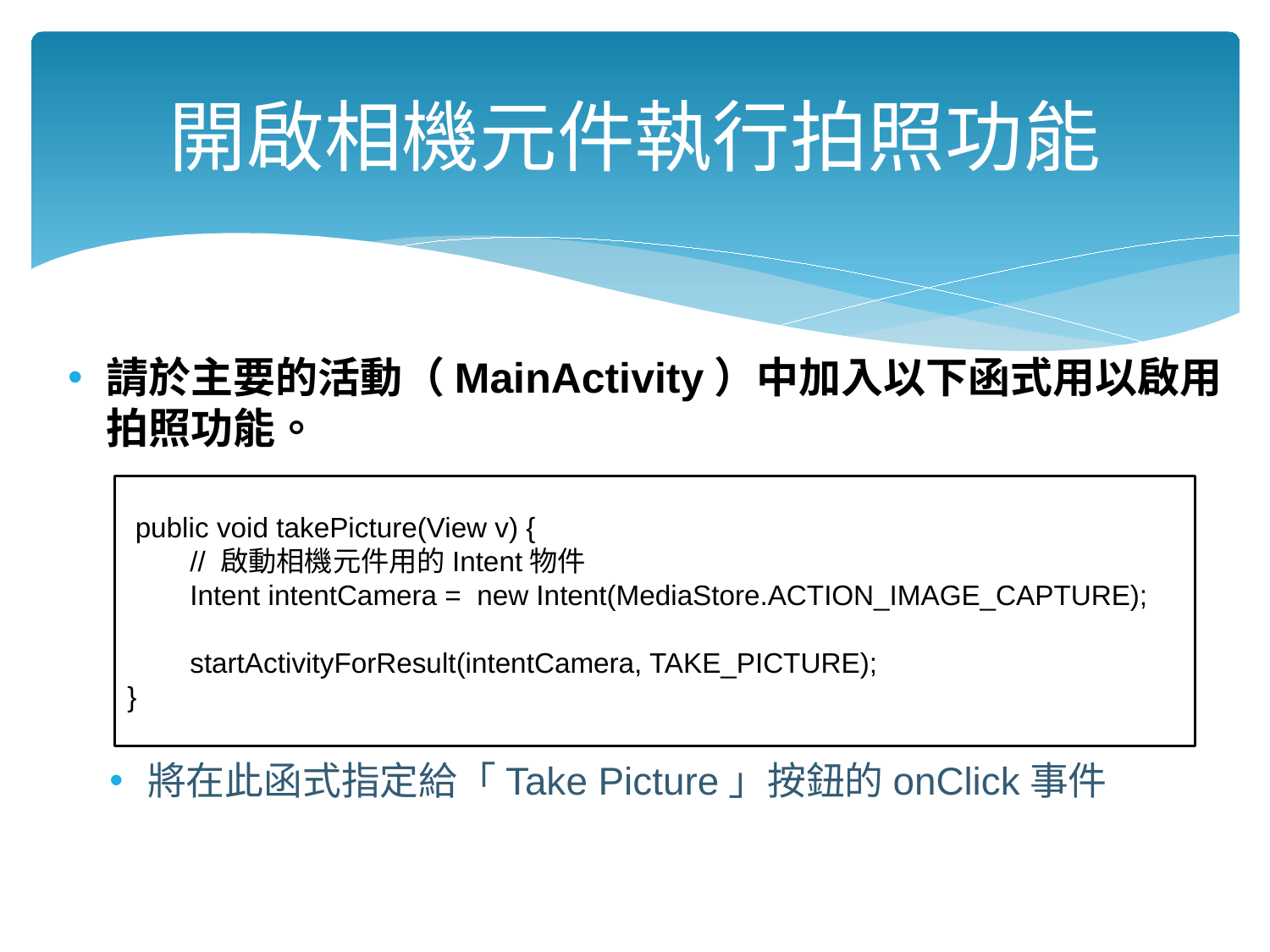

# 開啟相機元件執行拍照功能
請於主要的活動（MainActivity）中加入以下函式用以啟用拍照功能。

將在此函式指定給「Take Picture」按鈕的onClick事件
 public void takePicture(View v) {
        // 啟動相機元件用的Intent物件
        Intent intentCamera =  new Intent(MediaStore.ACTION_IMAGE_CAPTURE);
        startActivityForResult(intentCamera, TAKE_PICTURE);
}